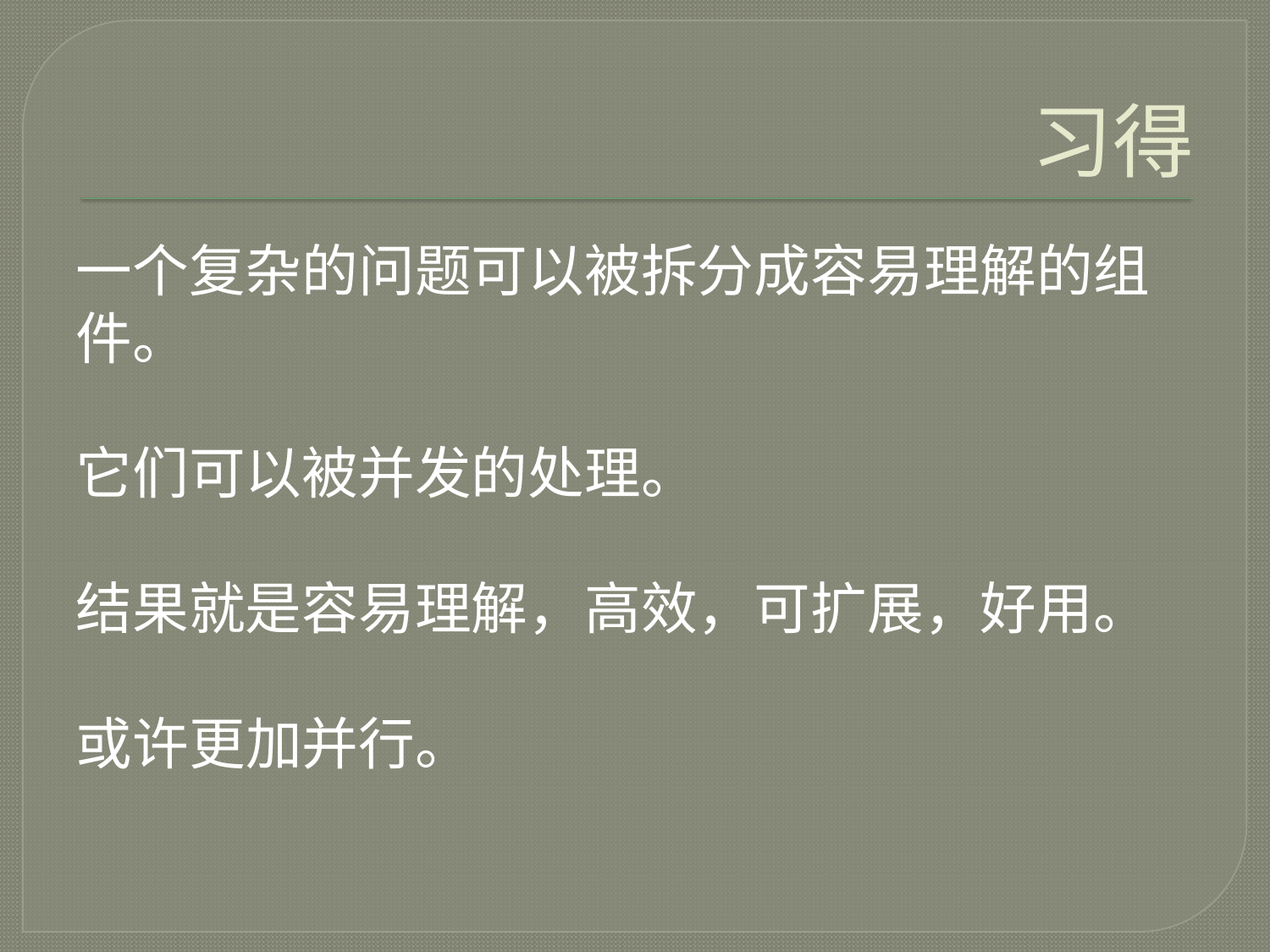

# 习得
一个复杂的问题可以被拆分成容易理解的组件。
它们可以被并发的处理。
结果就是容易理解，高效，可扩展，好用。
或许更加并行。